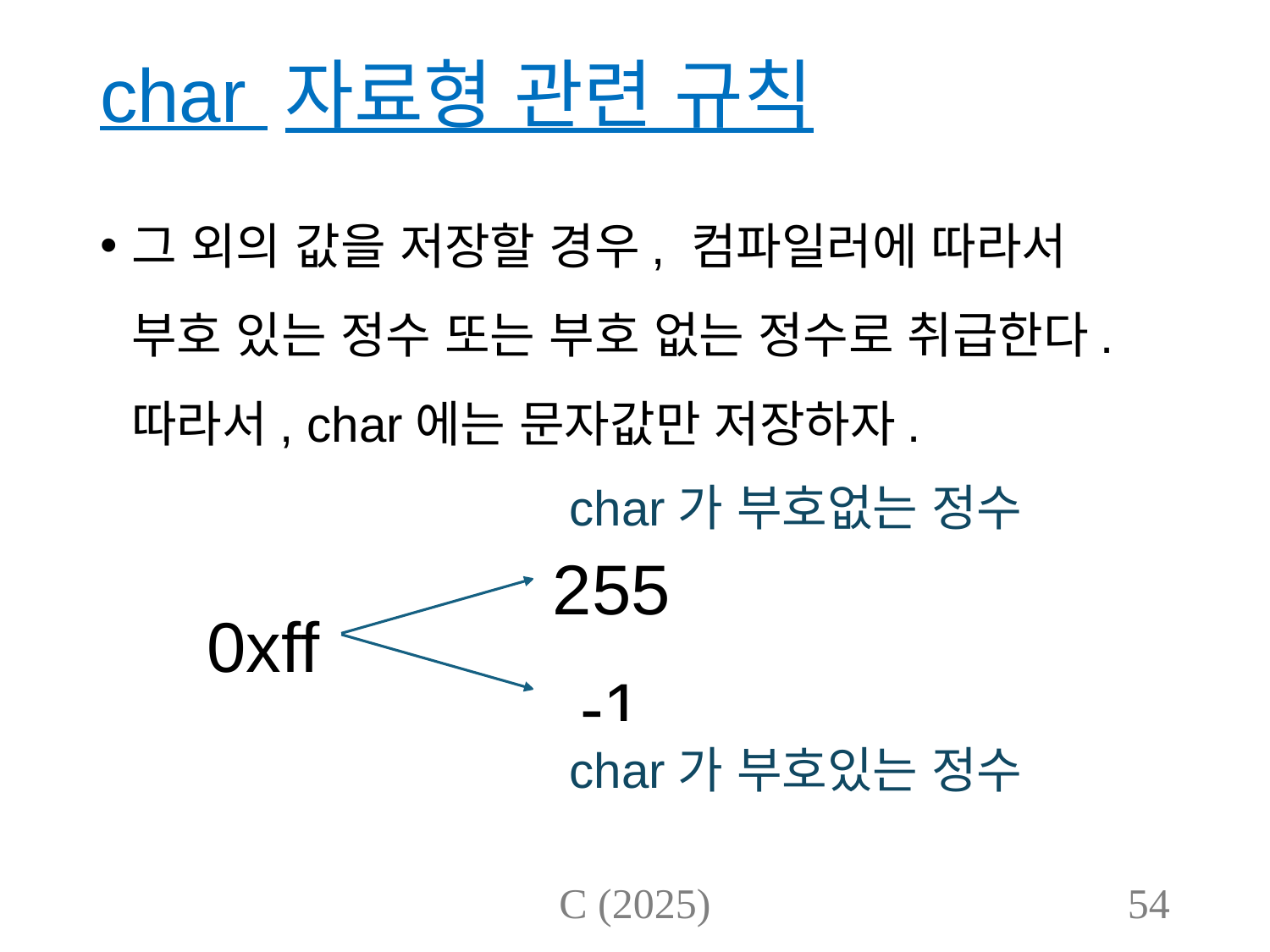

# char 자료형 관련 규칙
그 외의 값을 저장할 경우, 컴파일러에 따라서 부호 있는 정수 또는 부호 없는 정수로 취급한다. 따라서, char에는 문자값만 저장하자.
char가 부호없는 정수
255
0xff
-1
char가 부호있는 정수
C (2025)
54